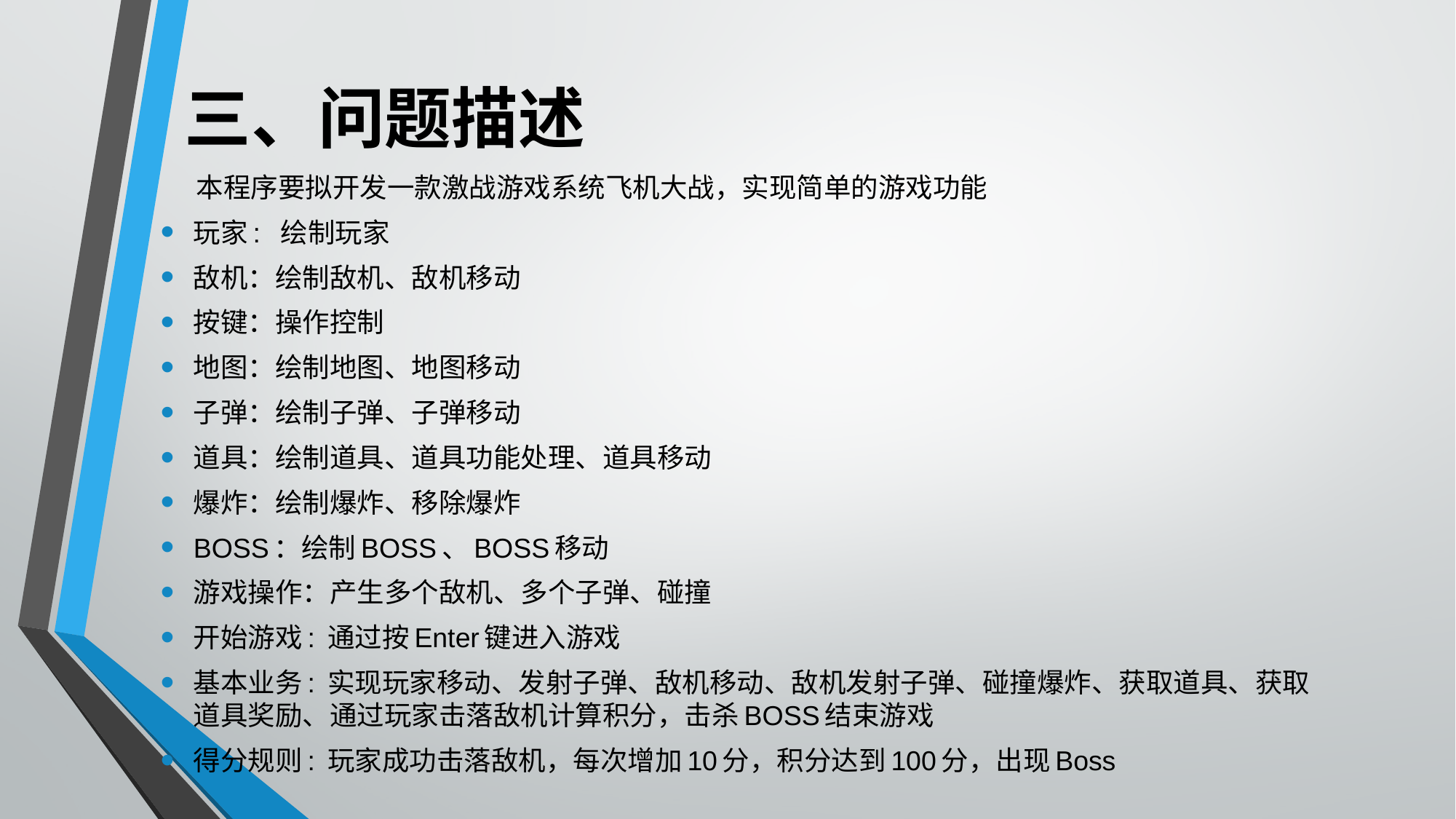

# 三、问题描述
     本程序要拟开发一款激战游戏系统飞机大战，实现简单的游戏功能
玩家:  绘制玩家
敌机：绘制敌机、敌机移动
按键：操作控制
地图：绘制地图、地图移动
子弹：绘制子弹、子弹移动
道具：绘制道具、道具功能处理、道具移动
爆炸：绘制爆炸、移除爆炸
BOSS：绘制BOSS、BOSS移动
游戏操作：产生多个敌机、多个子弹、碰撞
开始游戏: 通过按Enter键进入游戏
基本业务: 实现玩家移动、发射子弹、敌机移动、敌机发射子弹、碰撞爆炸、获取道具、获取道具奖励、通过玩家击落敌机计算积分，击杀BOSS结束游戏
得分规则: 玩家成功击落敌机，每次增加10分，积分达到100分，出现Boss